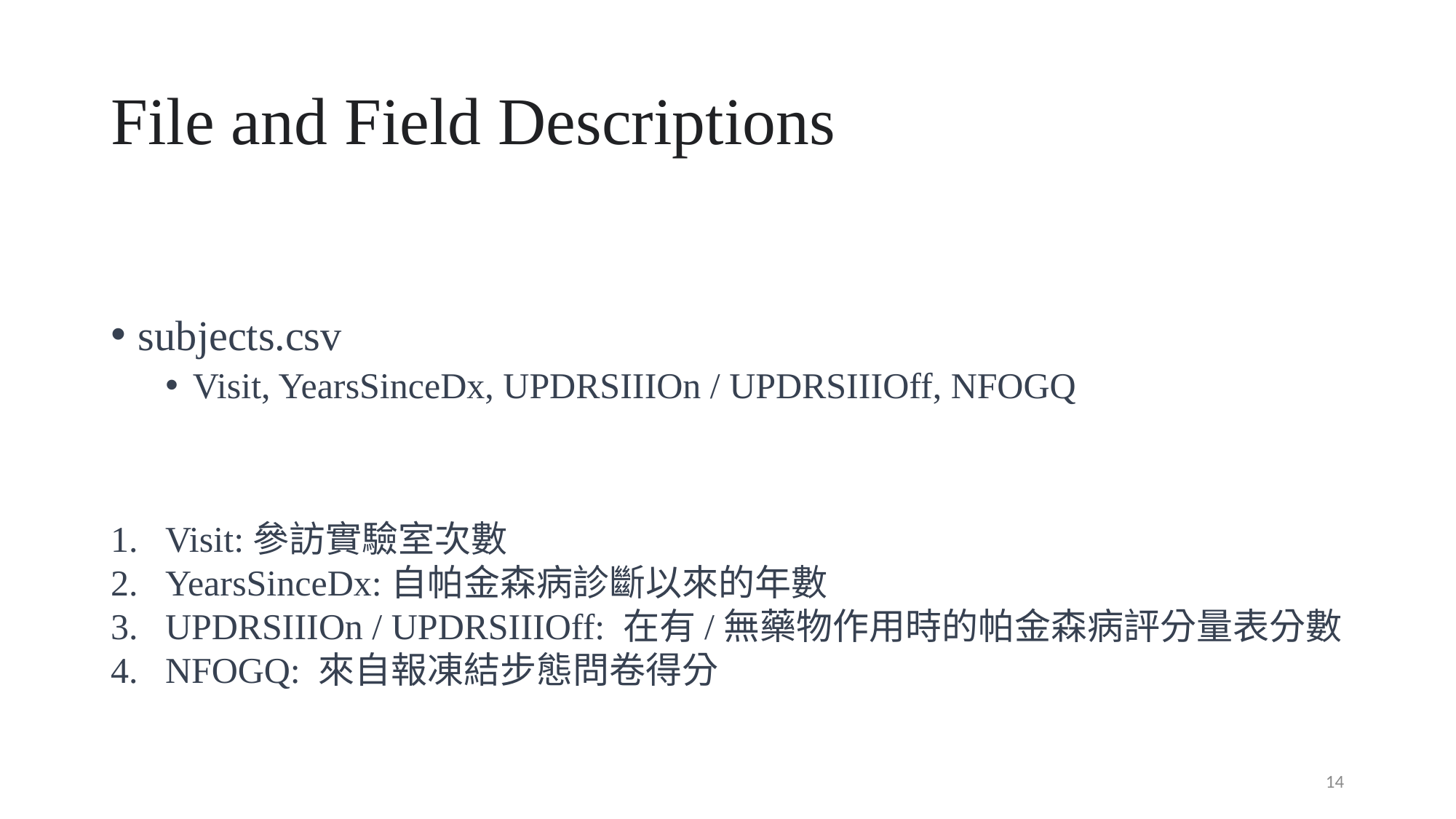

# File and Field Descriptions
subjects.csv
Visit, YearsSinceDx, UPDRSIIIOn / UPDRSIIIOff, NFOGQ

Visit:參訪實驗室次數
YearsSinceDx:自帕金森病診斷以來的年數
UPDRSIIIOn / UPDRSIIIOff: 在有/無藥物作用時的帕金森病評分量表分數
NFOGQ: 來自報凍結步態問卷得分
14